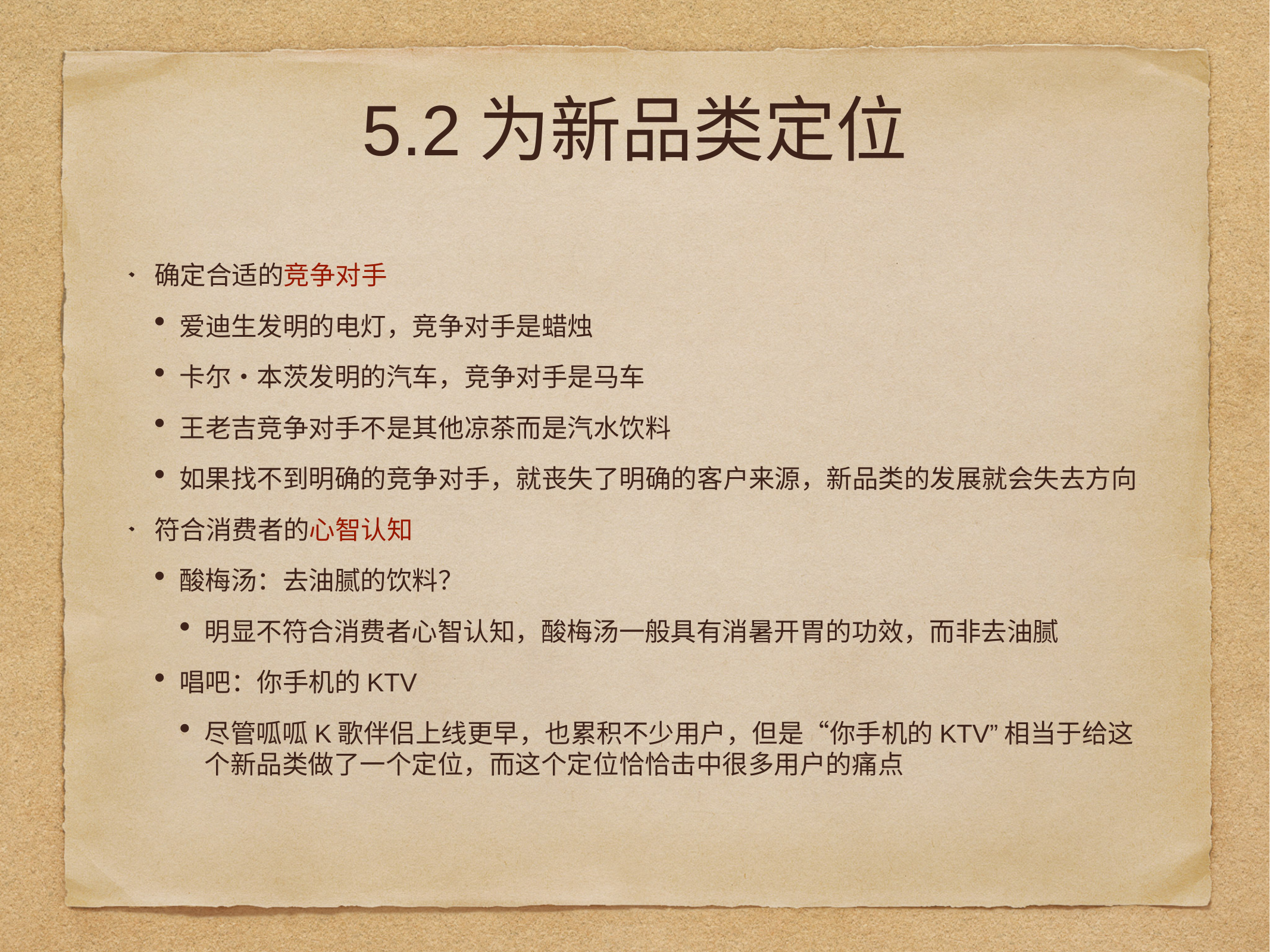

# 5.2为新品类定位
确定合适的竞争对手
爱迪生发明的电灯，竞争对手是蜡烛
卡尔・本茨发明的汽车，竞争对手是马车
王老吉竞争对手不是其他凉茶而是汽水饮料
如果找不到明确的竞争对手，就丧失了明确的客户来源，新品类的发展就会失去方向
符合消费者的心智认知
酸梅汤：去油腻的饮料？
明显不符合消费者心智认知，酸梅汤一般具有消暑开胃的功效，而非去油腻
唱吧：你手机的KTV
尽管呱呱K歌伴侣上线更早，也累积不少用户，但是“你手机的KTV”相当于给这个新品类做了一个定位，而这个定位恰恰击中很多用户的痛点